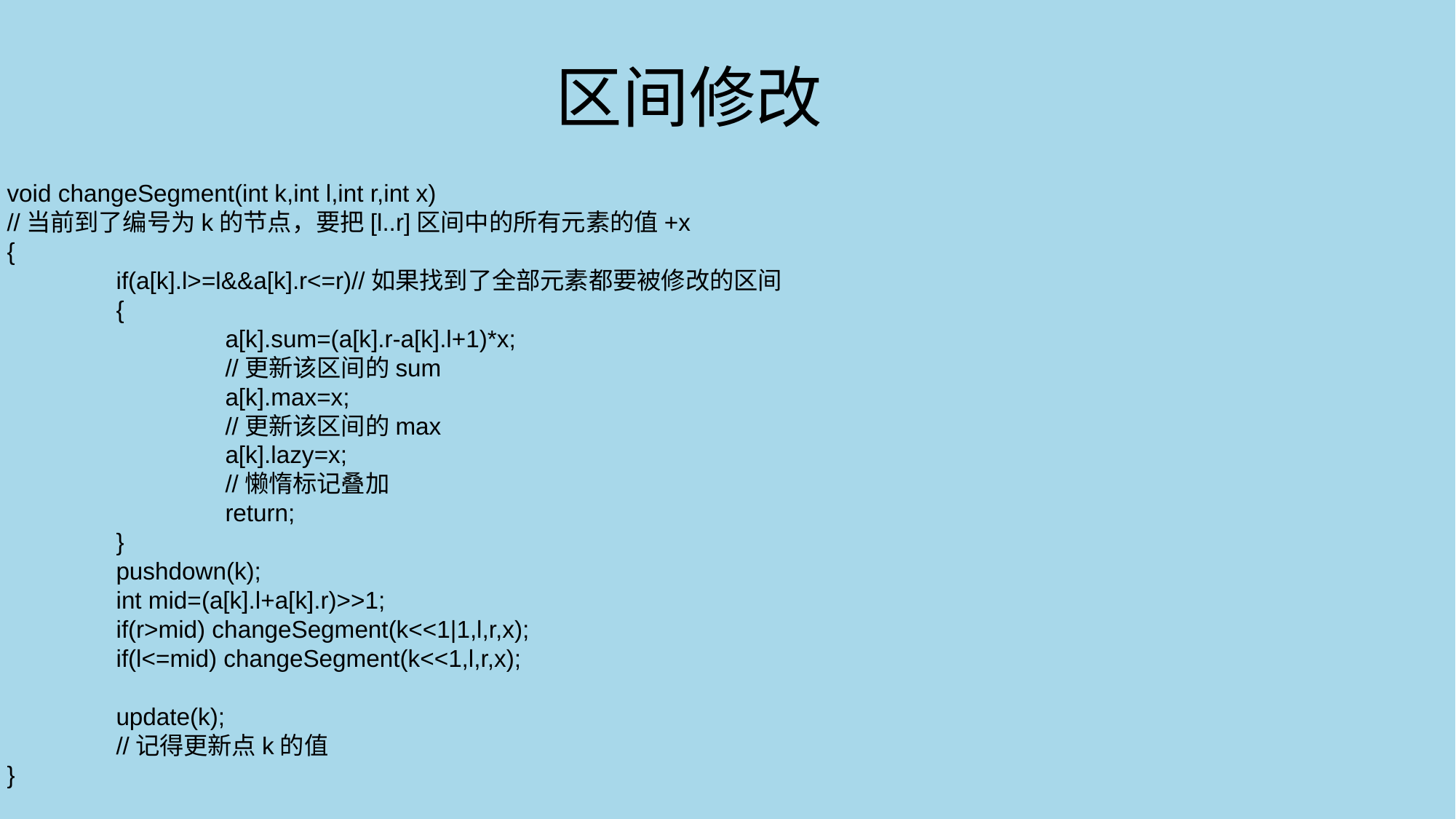

区间修改
void changeSegment(int k,int l,int r,int x)
//当前到了编号为k的节点，要把[l..r]区间中的所有元素的值+x
{
	if(a[k].l>=l&&a[k].r<=r)//如果找到了全部元素都要被修改的区间
	{
		a[k].sum=(a[k].r-a[k].l+1)*x;
		//更新该区间的sum
		a[k].max=x;
		//更新该区间的max
		a[k].lazy=x;
		//懒惰标记叠加
		return;
	}
	pushdown(k);
	int mid=(a[k].l+a[k].r)>>1;
	if(r>mid) changeSegment(k<<1|1,l,r,x);
	if(l<=mid) changeSegment(k<<1,l,r,x);

	update(k);
	//记得更新点k的值
}